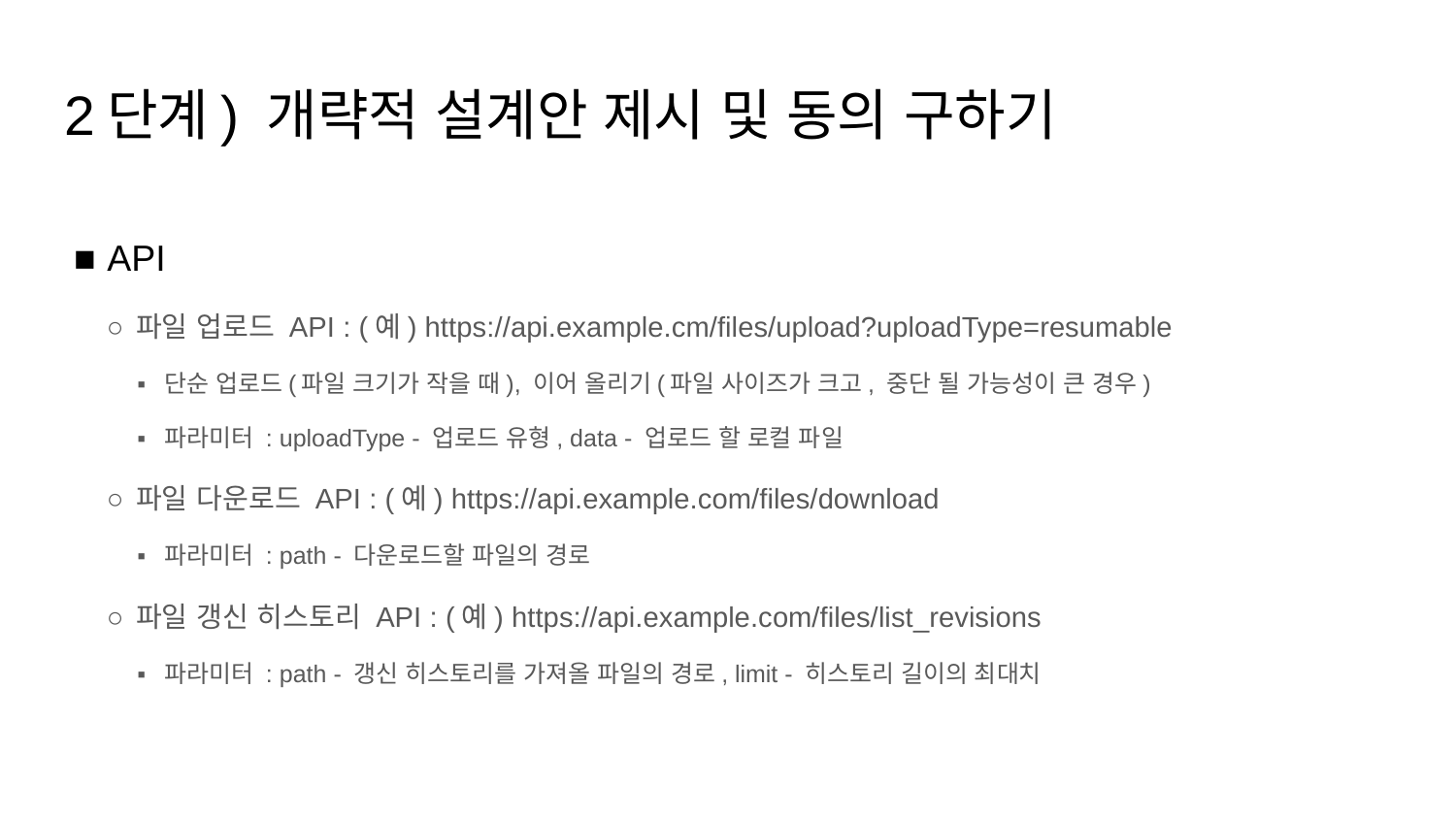

# 2단계) 개략적 설계안 제시 및 동의 구하기
API
파일 업로드 API : (예) https://api.example.cm/files/upload?uploadType=resumable
단순 업로드(파일 크기가 작을 때), 이어 올리기(파일 사이즈가 크고, 중단 될 가능성이 큰 경우)
파라미터 : uploadType - 업로드 유형, data - 업로드 할 로컬 파일
파일 다운로드 API : (예) https://api.example.com/files/download
파라미터 : path - 다운로드할 파일의 경로
파일 갱신 히스토리 API : (예) https://api.example.com/files/list_revisions
파라미터 : path - 갱신 히스토리를 가져올 파일의 경로, limit - 히스토리 길이의 최대치